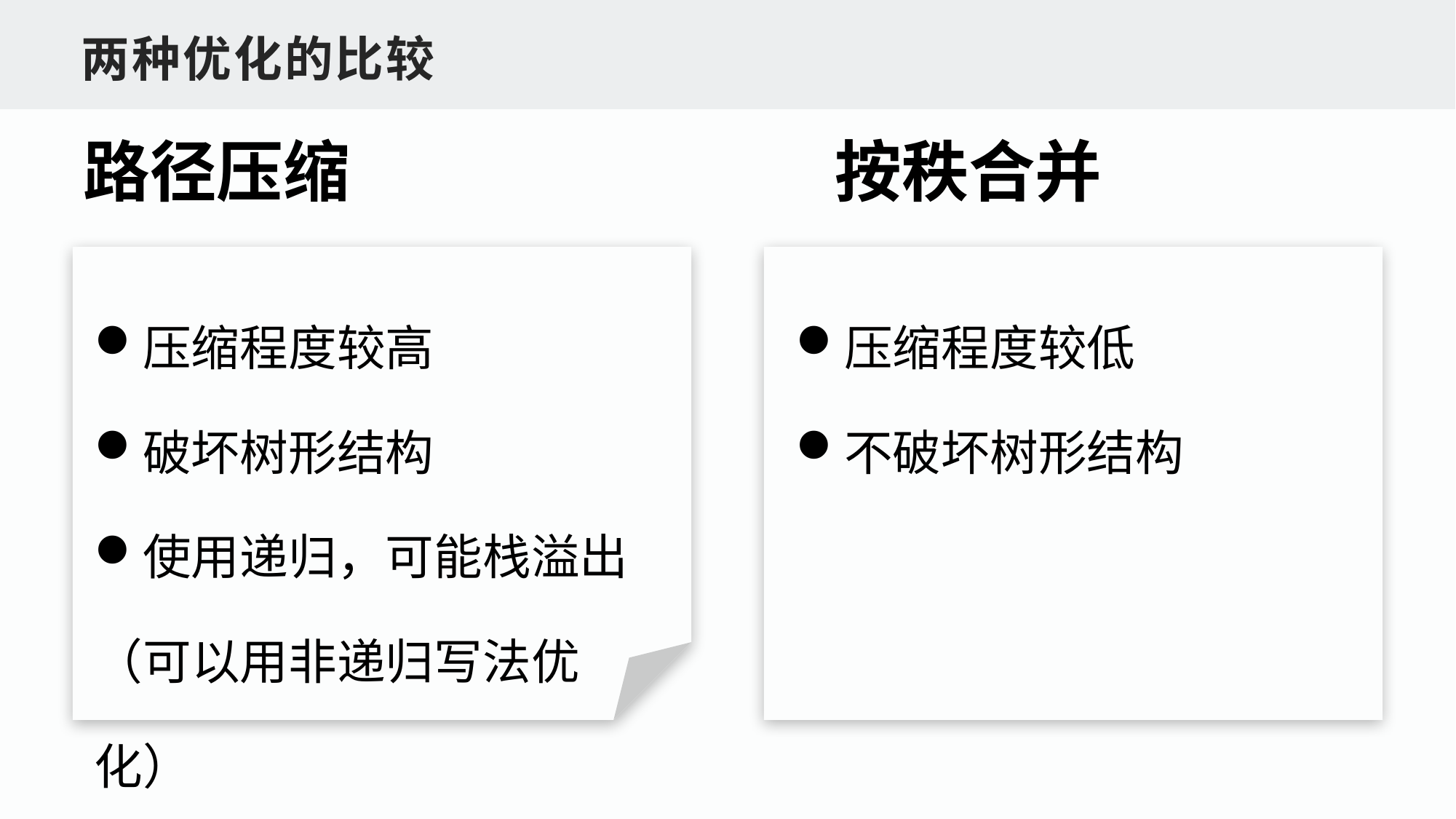

两种优化的比较
路径压缩
按秩合并

压缩程度较高
破坏树形结构
使用递归，可能栈溢出
（可以用非递归写法优化）
压缩程度较低
不破坏树形结构
24